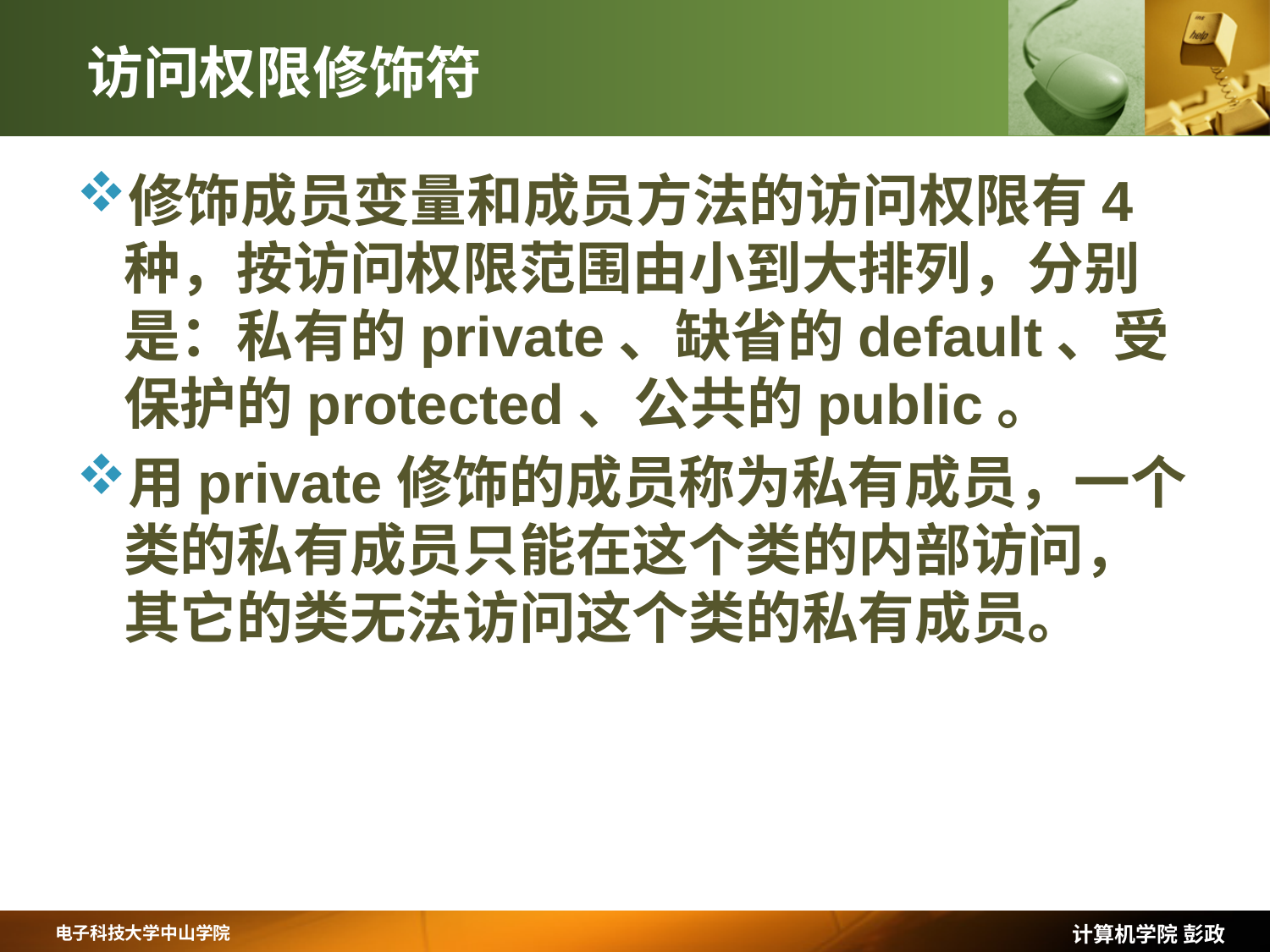

# 访问权限修饰符
修饰成员变量和成员方法的访问权限有4种，按访问权限范围由小到大排列，分别是：私有的private、缺省的default、受保护的protected、公共的public。
用private修饰的成员称为私有成员，一个类的私有成员只能在这个类的内部访问，其它的类无法访问这个类的私有成员。

计算机学院 彭政
电子科技大学中山学院